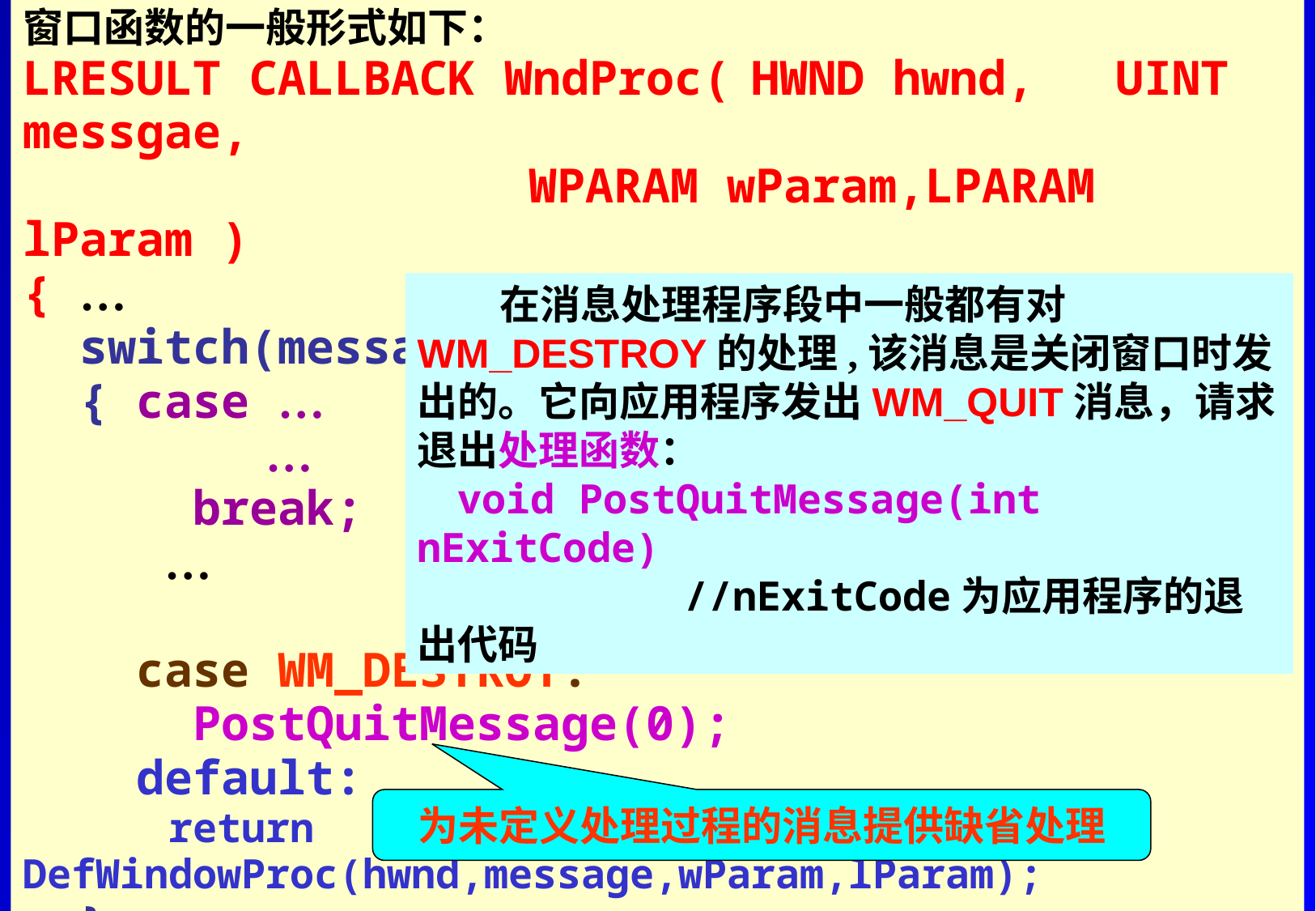

窗口函数的一般形式如下：
LRESULT CALLBACK WndProc(	HWND hwnd,	UINT messgae,
			     WPARAM wParam,LPARAM lParam )
{ …
  switch(message)	∥  message为标识的消息
  { case …
     	…
      break;
     …

    case WM_DESTROY:
      PostQuitMessage(0);
    default:
      return DefWindowProc(hwnd,message,wParam,lParam);
  }
return(0);
}
        在消息处理程序段中一般都有对WM_DESTROY的处理,该消息是关闭窗口时发出的。它向应用程序发出WM_QUIT消息，请求退出处理函数：
    void PostQuitMessage(int nExitCode)
           //nExitCode为应用程序的退出代码
为未定义处理过程的消息提供缺省处理
32